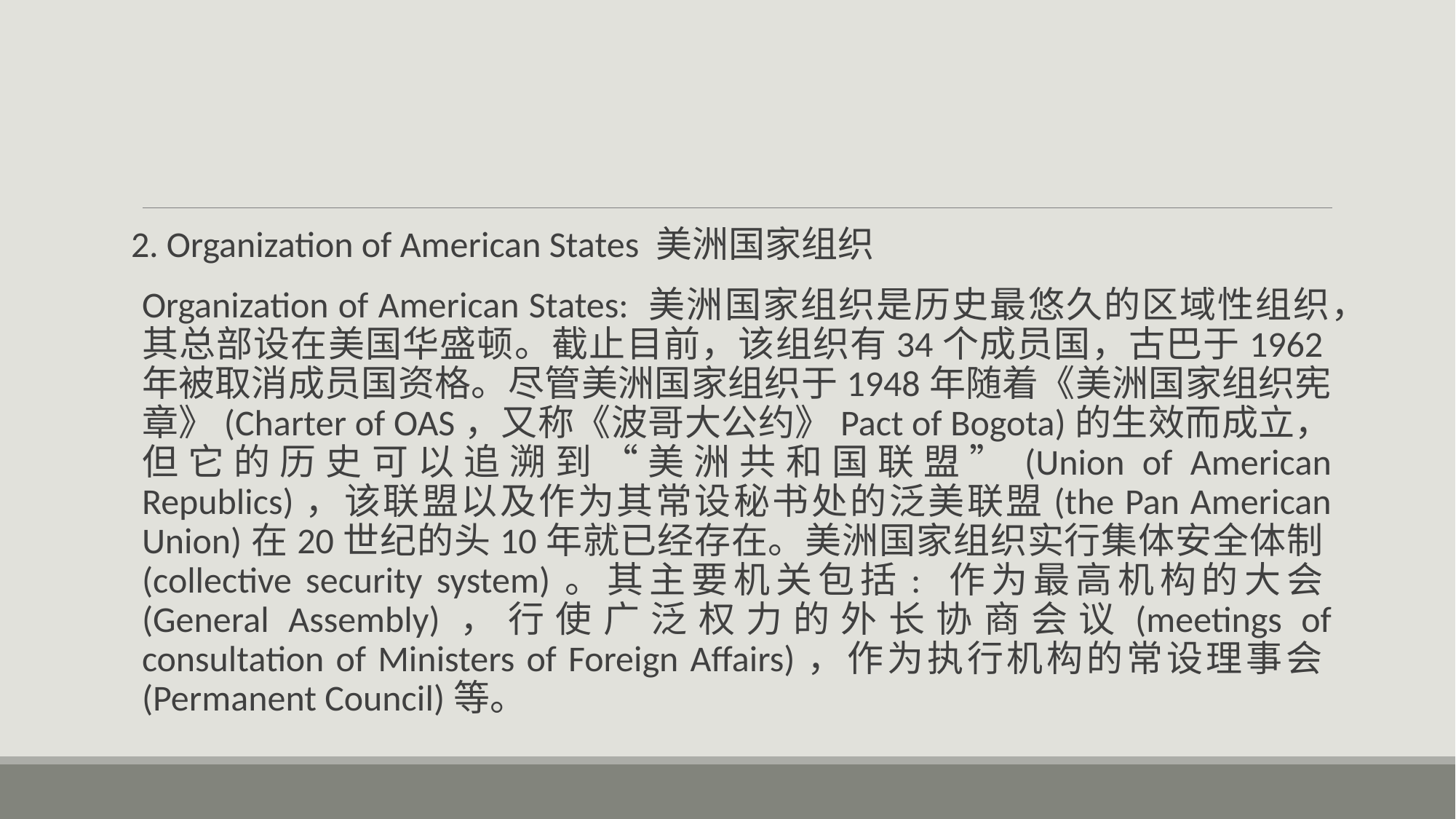

#
2. Organization of American States 美洲国家组织
Organization of American States: 美洲国家组织是历史最悠久的区域性组织，其总部设在美国华盛顿。截止目前，该组织有34个成员国，古巴于1962年被取消成员国资格。尽管美洲国家组织于1948年随着《美洲国家组织宪章》(Charter of OAS，又称《波哥大公约》Pact of Bogota)的生效而成立，但它的历史可以追溯到“美洲共和国联盟”(Union of American Republics)，该联盟以及作为其常设秘书处的泛美联盟(the Pan American Union)在20世纪的头10年就已经存在。美洲国家组织实行集体安全体制(collective security system)。其主要机关包括: 作为最高机构的大会(General Assembly)，行使广泛权力的外长协商会议(meetings of consultation of Ministers of Foreign Affairs)，作为执行机构的常设理事会(Permanent Council)等。